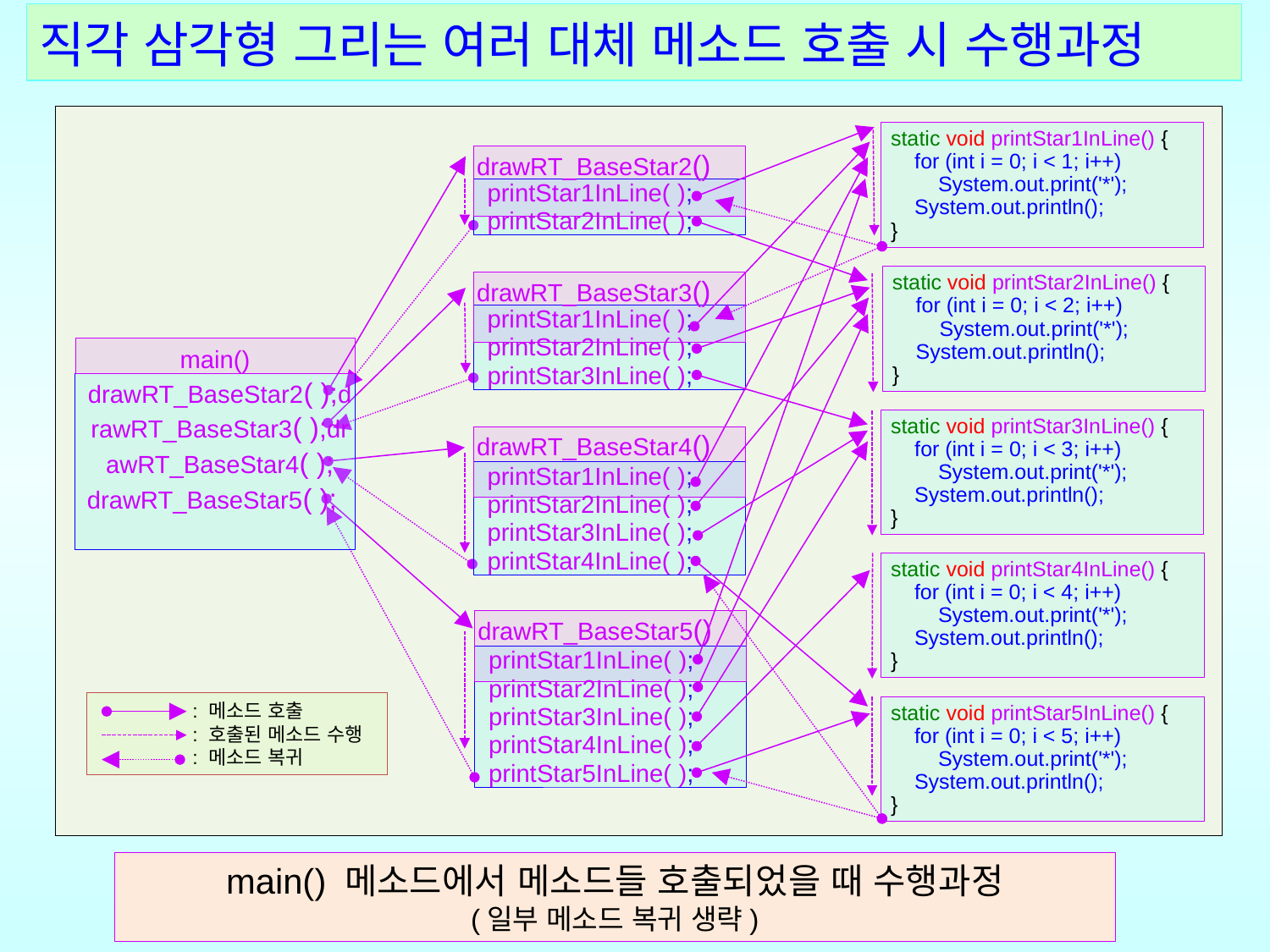

직각 삼각형 그리는 여러 대체 메소드 호출 시 수행과정
|  |
| --- |
static void printStar1InLine() {
    for (int i = 0; i < 1; i++)
        System.out.print('*');
    System.out.println();
}
drawRT_BaseStar2()
  printStar1InLine( );
  printStar2InLine( );
static void printStar2InLine() {
    for (int i = 0; i < 2; i++)
        System.out.print('*');
    System.out.println();
}
drawRT_BaseStar3()
  printStar1InLine( );
  printStar2InLine( );
  printStar3InLine( );
main()
drawRT_BaseStar2( );drawRT_BaseStar3( );drawRT_BaseStar4( ); drawRT_BaseStar5( );
static void printStar3InLine() {
    for (int i = 0; i < 3; i++)
        System.out.print('*');
    System.out.println();
}
drawRT_BaseStar4()
  printStar1InLine( );
  printStar2InLine( );
  printStar3InLine( );
  printStar4InLine( );
static void printStar4InLine() {
    for (int i = 0; i < 4; i++)
        System.out.print('*');
    System.out.println();
}
drawRT_BaseStar5()
  printStar1InLine( );
  printStar2InLine( );
  printStar3InLine( );
  printStar4InLine( );
  printStar5InLine( );
                 : 메소드 호출
                 : 호출된 메소드 수행
                 : 메소드 복귀
static void printStar5InLine() {
    for (int i = 0; i < 5; i++)
        System.out.print('*');
    System.out.println();
}
main() 메소드에서 메소드들 호출되었을 때 수행과정
(일부 메소드 복귀 생략)